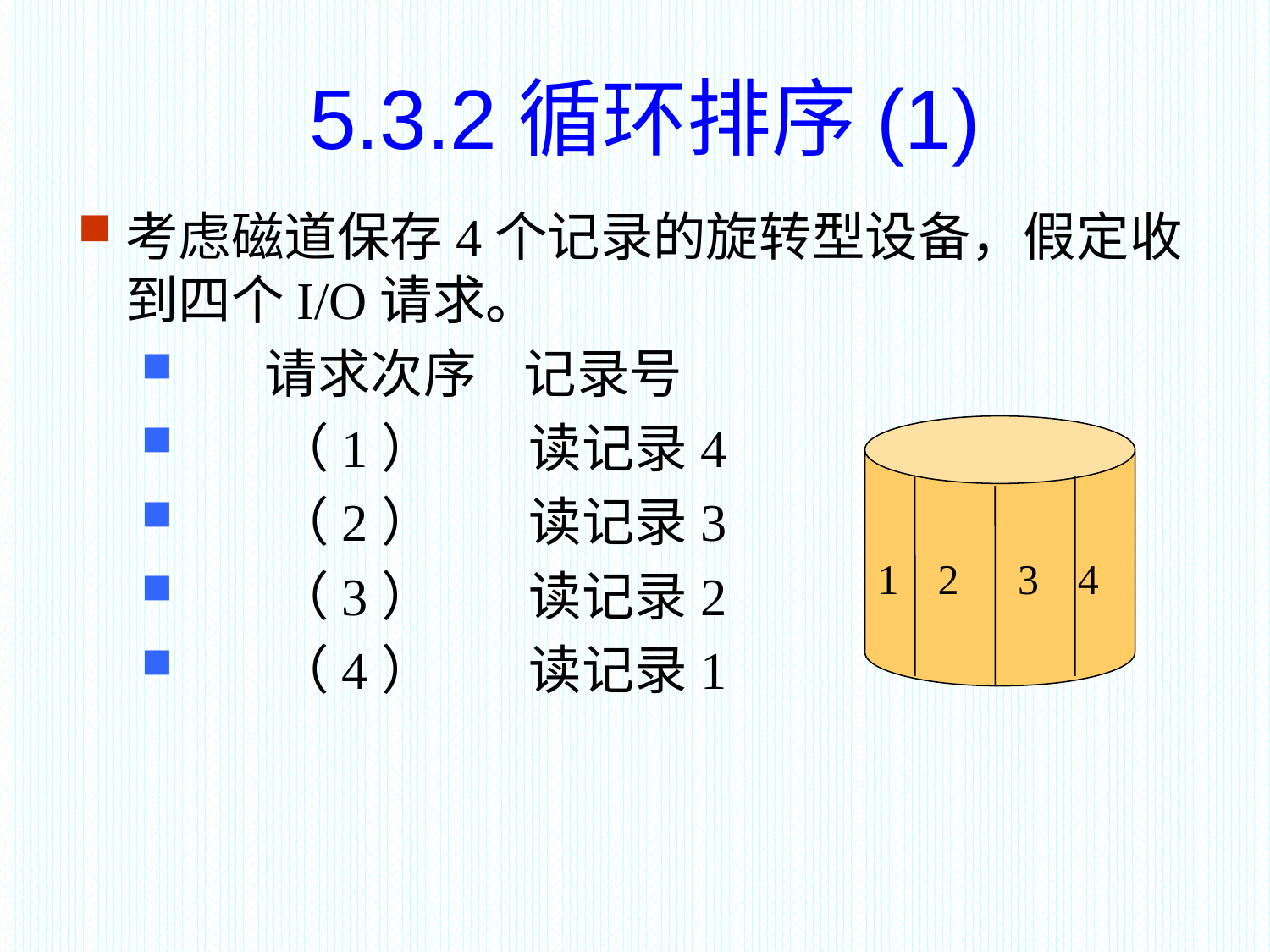

5.3.2循环排序(1)
考虑磁道保存4个记录的旋转型设备，假定收到四个I/O请求。
      请求次序    记录号
       （1）        读记录4
       （2）        读记录3
       （3）        读记录2
       （4）        读记录1

1
2
3
4